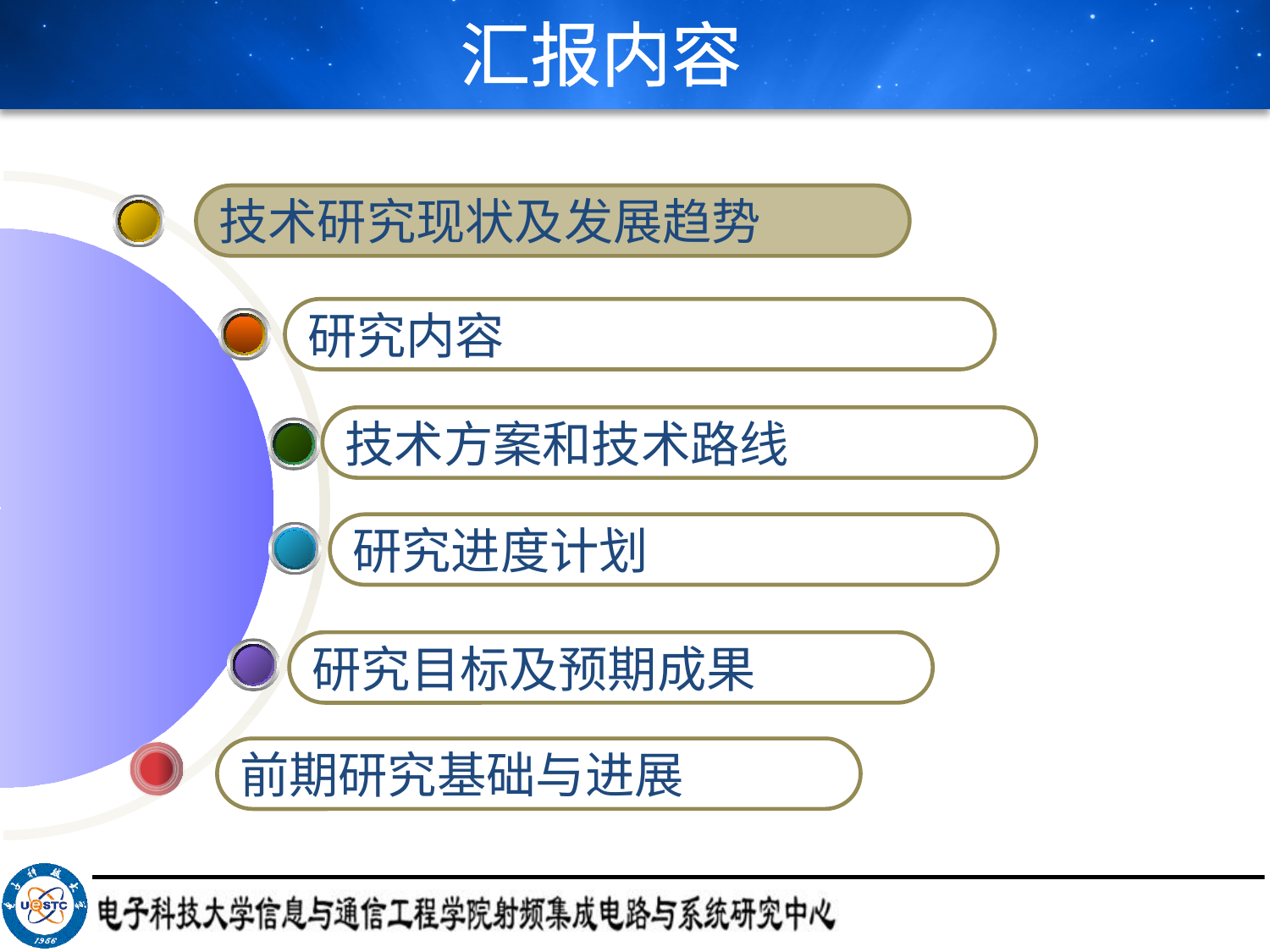

# 汇报内容

技术研究现状及发展趋势

研究内容

技术方案和技术路线

研究进度计划

研究目标及预期成果

前期研究基础与进展

2